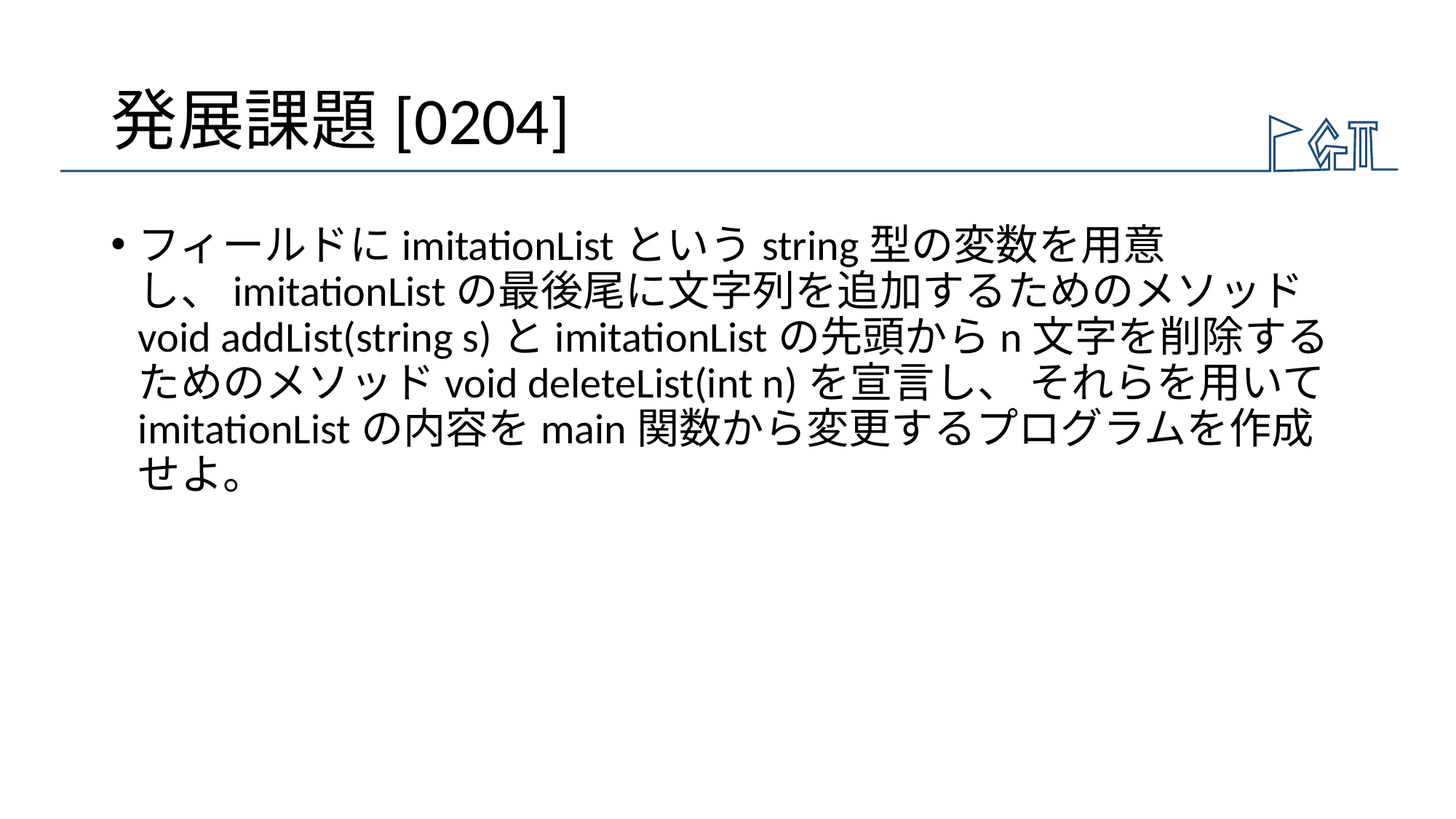

# 発展課題[0204]
フィールドにimitationListというstring型の変数を用意し、imitationListの最後尾に文字列を追加するためのメソッドvoid addList(string s)とimitationListの先頭からn文字を削除するためのメソッドvoid deleteList(int n)を宣言し、 それらを用いてimitationListの内容をmain関数から変更するプログラムを作成せよ。